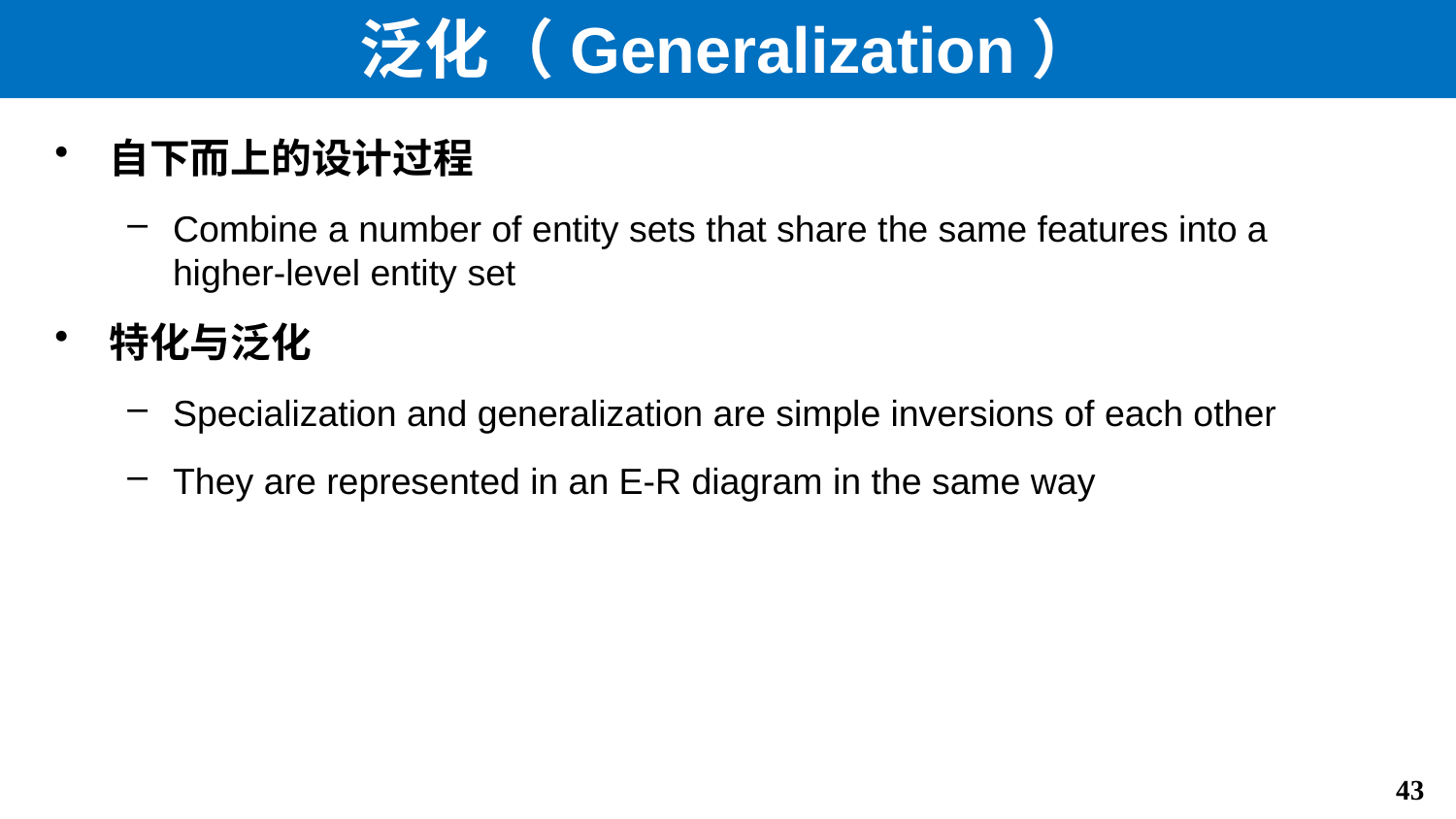

# 泛化（Generalization）
自下而上的设计过程
Combine a number of entity sets that share the same features into a higher-level entity set
特化与泛化
Specialization and generalization are simple inversions of each other
They are represented in an E-R diagram in the same way